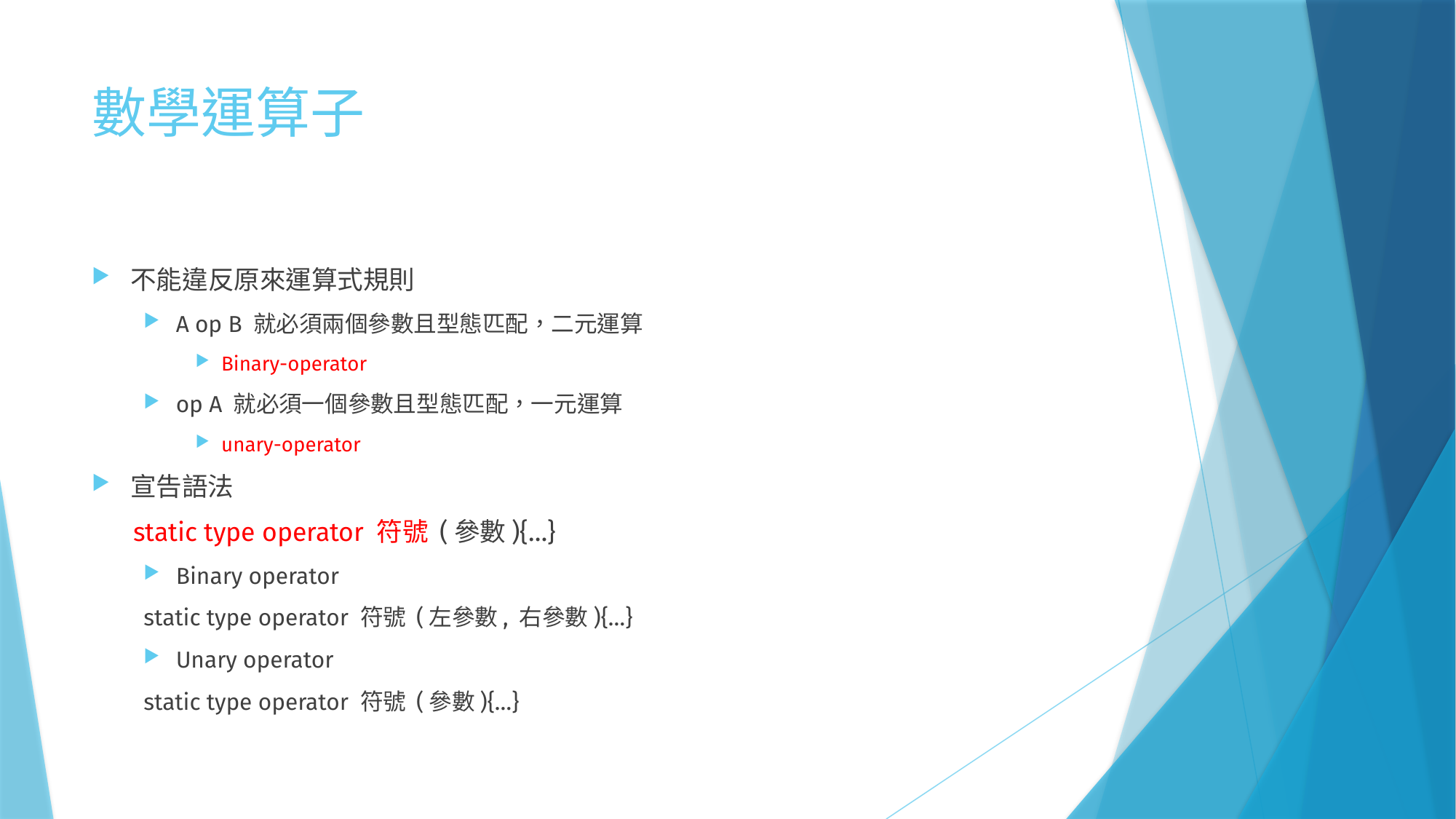

# 數學運算子
不能違反原來運算式規則
A op B 就必須兩個參數且型態匹配，二元運算
Binary-operator
op A 就必須一個參數且型態匹配，一元運算
unary-operator
宣告語法
      static type operator 符號 (參數){…}
Binary operator
static type operator 符號 (左參數, 右參數){…}
Unary operator
static type operator 符號 (參數){…}